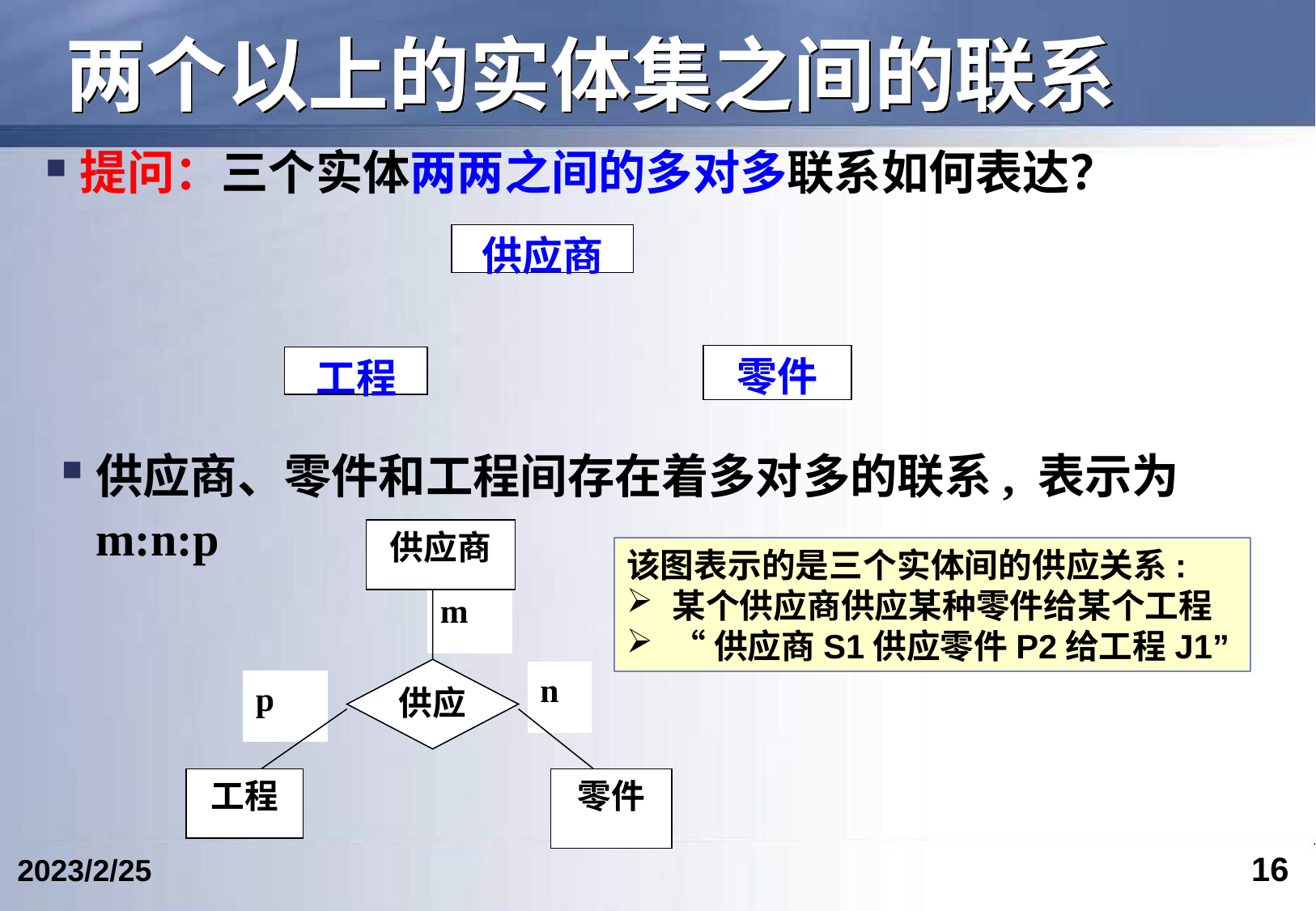

# 两个以上的实体集之间的联系
提问：三个实体两两之间的多对多联系如何表达？

供应商
零件
工程
供应商、零件和工程间存在着多对多的联系, 表示为m:n:p
供应商
m

供应
n
p

工程
零件
该图表示的是三个实体间的供应关系:
某个供应商供应某种零件给某个工程
“供应商S1供应零件P2给工程J1”
16
2023/2/25